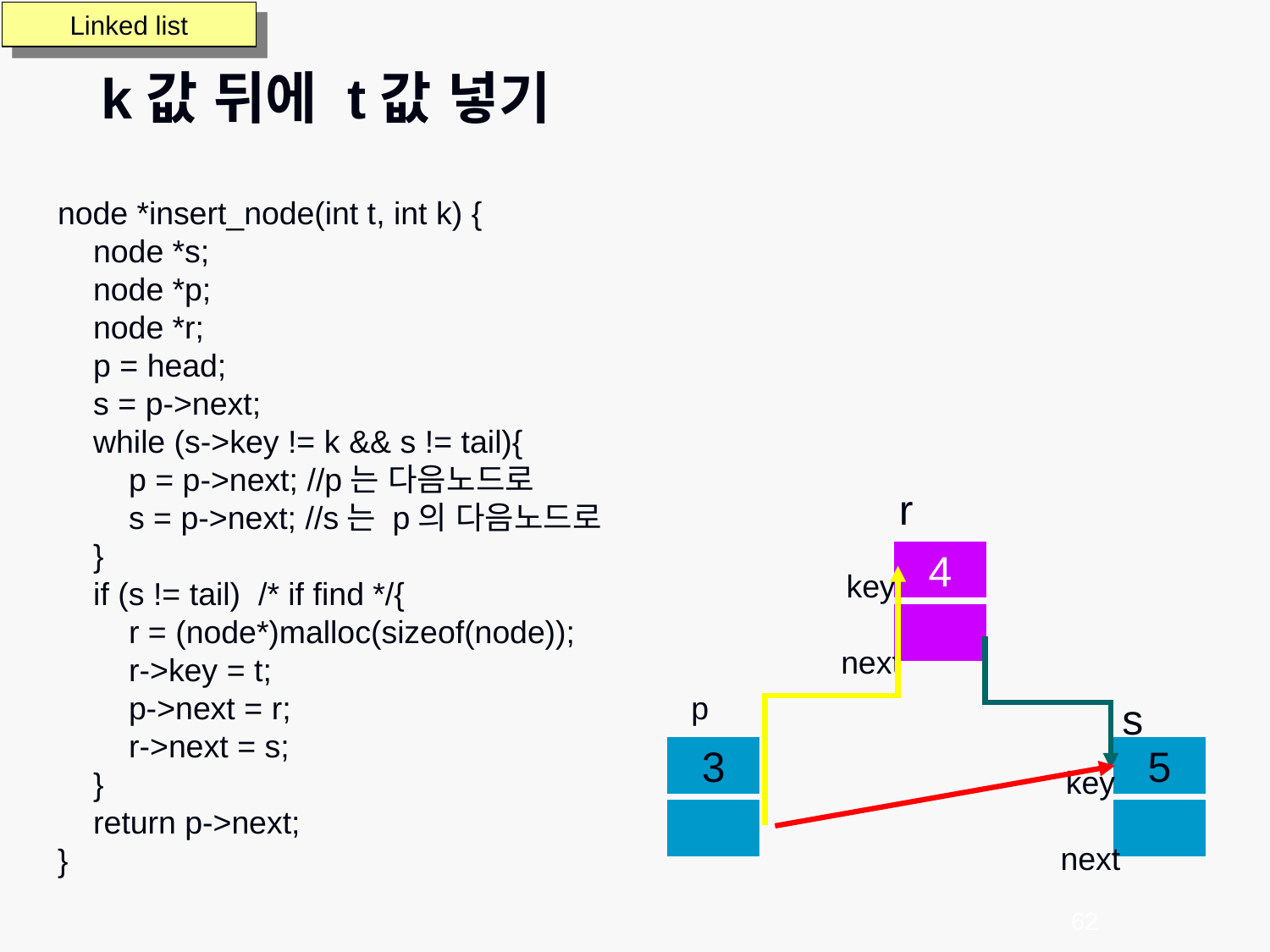

Linked list
k값 뒤에 t값 넣기
node *insert_node(int t, int k) {
    node *s;
    node *p;
    node *r;
    p = head;
    s = p->next;
    while (s->key != k && s != tail){
        p = p->next; //p는 다음노드로
        s = p->next; //s는 p의 다음노드로
    }
    if (s != tail)  /* if find */{
        r = (node*)malloc(sizeof(node));
        r->key = t;
        p->next = r;
        r->next = s;
    }
    return p->next;
}
r
4
key

next

p
s
3
5
key

next

62